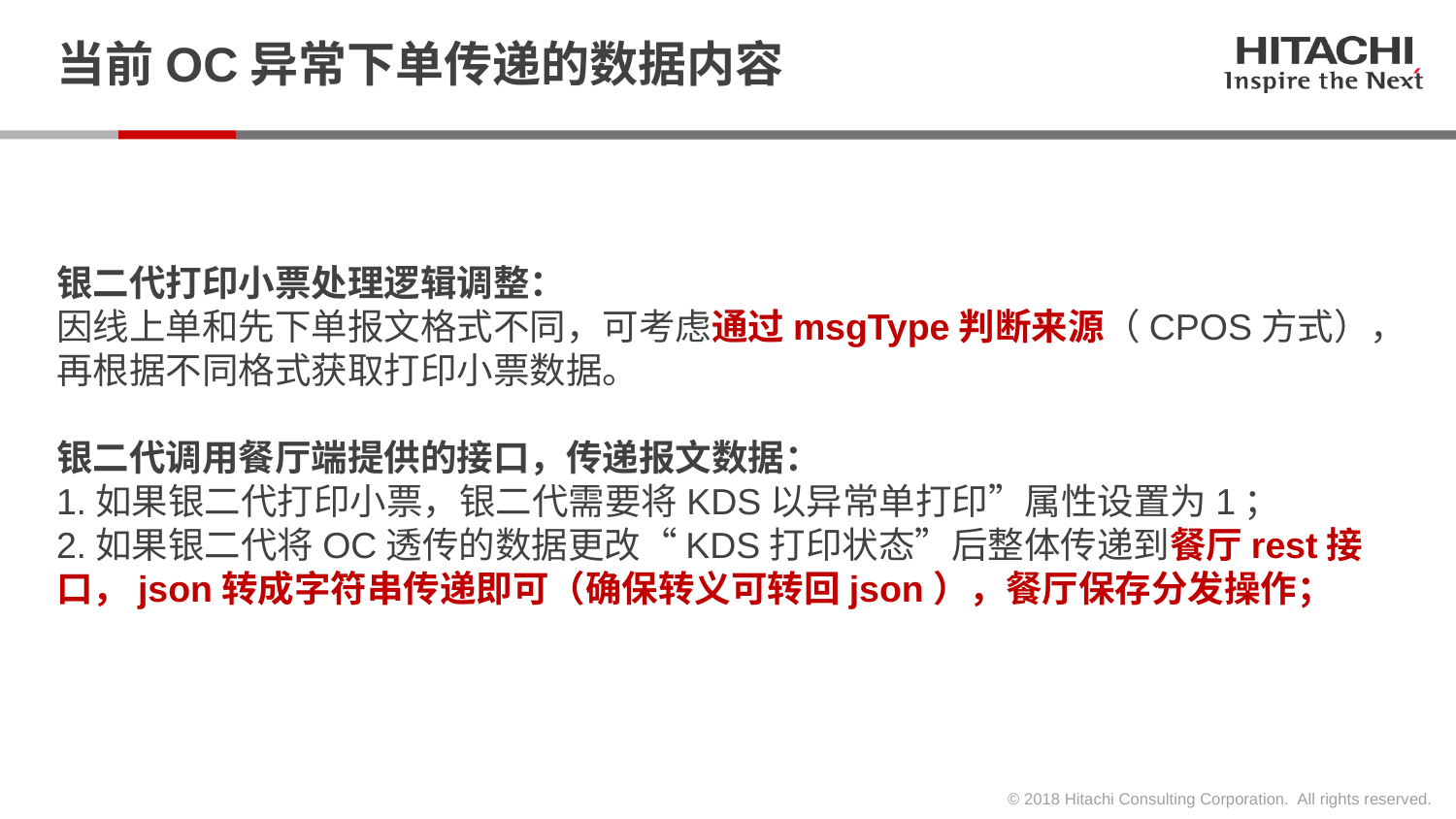

# 当前OC异常下单传递的数据内容
银二代打印小票处理逻辑调整：
因线上单和先下单报文格式不同，可考虑通过msgType判断来源（CPOS方式），再根据不同格式获取打印小票数据。

银二代调用餐厅端提供的接口，传递报文数据：
1.如果银二代打印小票，银二代需要将KDS以异常单打印”属性设置为1；
2.如果银二代将OC透传的数据更改“KDS打印状态”后整体传递到餐厅rest接口，json转成字符串传递即可（确保转义可转回json），餐厅保存分发操作；